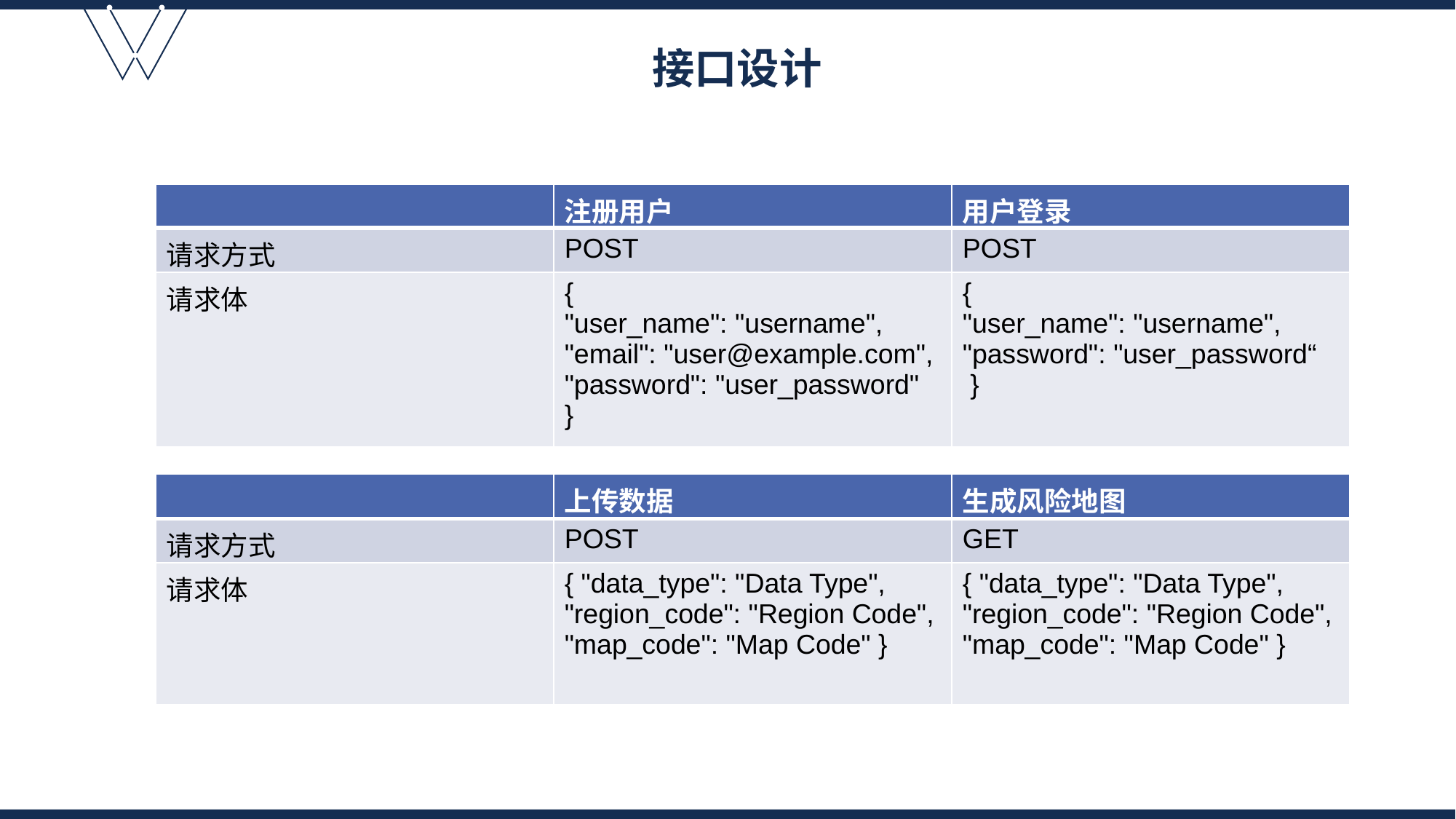

接口设计
|  | 注册用户 | 用户登录 |
| --- | --- | --- |
| 请求方式 | POST | POST |
| 请求体 | { "user\_name": "username", "email": "user@example.com", "password": "user\_password" } | { "user\_name": "username", "password": "user\_password“ } |
|  | 上传数据 | 生成风险地图 |
| --- | --- | --- |
| 请求方式 | POST | GET |
| 请求体 | { "data\_type": "Data Type", "region\_code": "Region Code", "map\_code": "Map Code" } | { "data\_type": "Data Type", "region\_code": "Region Code", "map\_code": "Map Code" } |